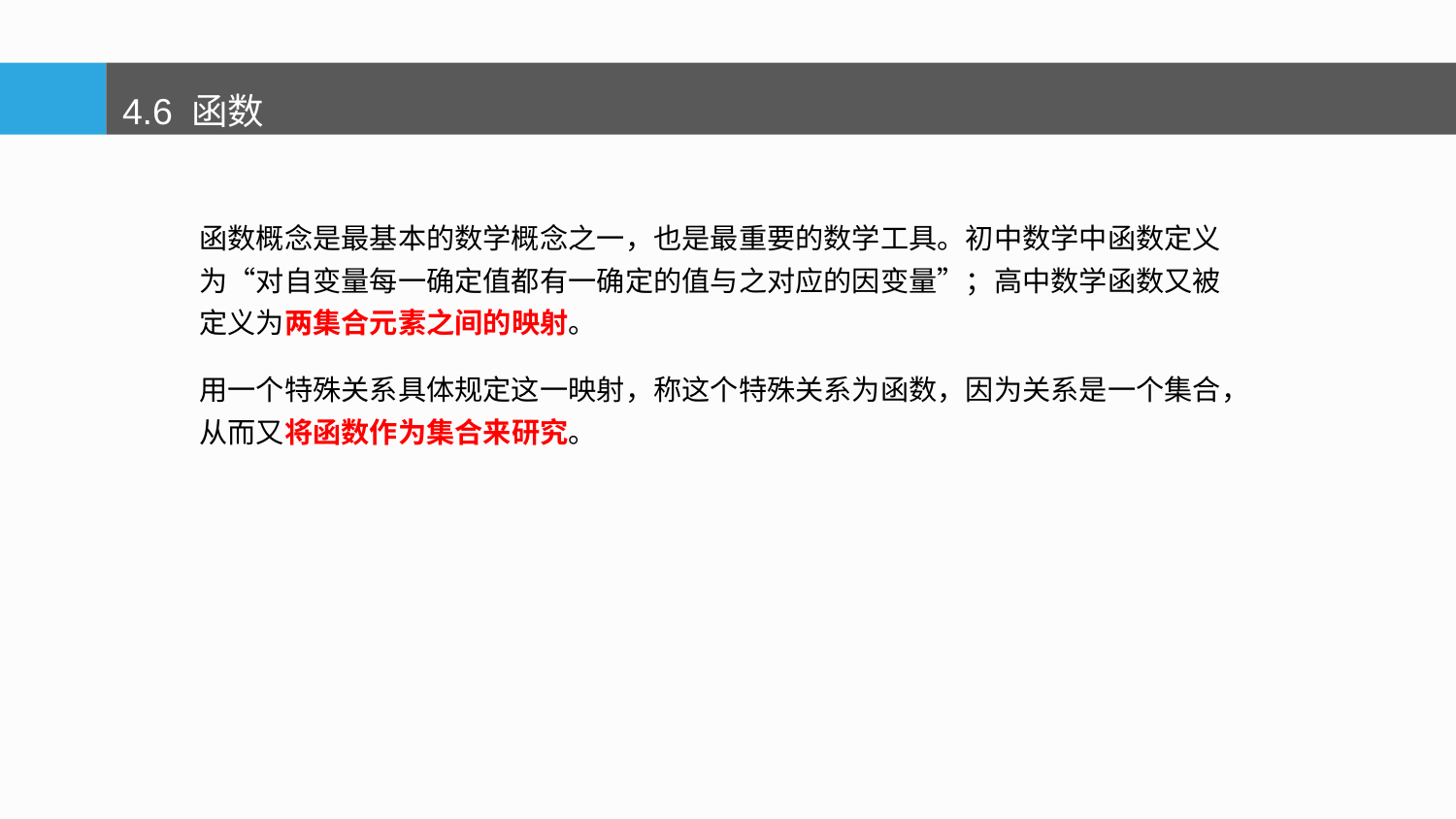

4.6 函数

函数概念是最基本的数学概念之一，也是最重要的数学工具。初中数学中函数定义为“对自变量每一确定值都有一确定的值与之对应的因变量”；高中数学函数又被定义为两集合元素之间的映射。
用一个特殊关系具体规定这一映射，称这个特殊关系为函数，因为关系是一个集合，从而又将函数作为集合来研究。